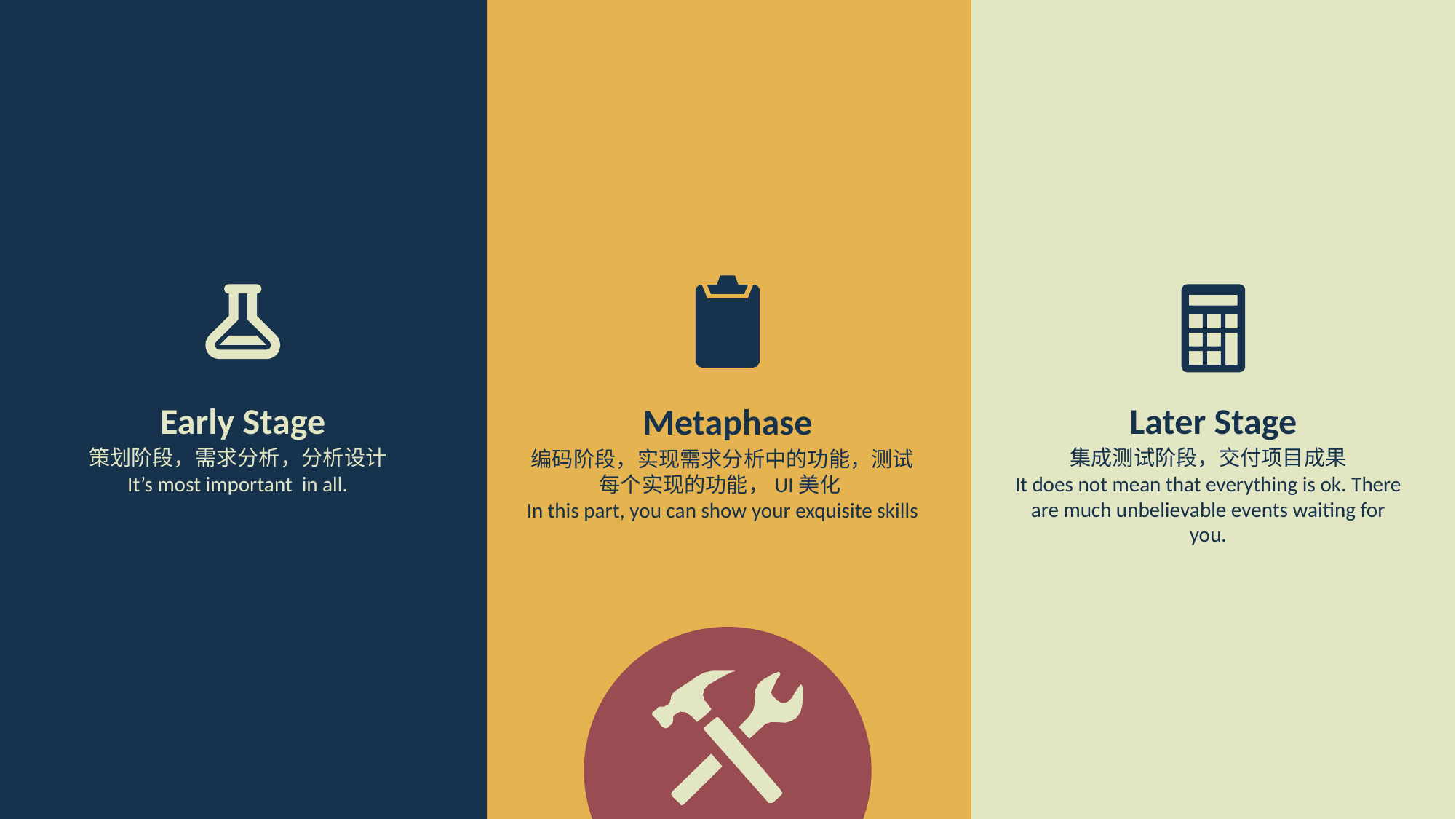

Early Stage
策划阶段，需求分析，分析设计
It’s most important  in all.

Metaphase
编码阶段，实现需求分析中的功能，测试每个实现的功能，UI美化
In this part, you can show your exquisite skills

Later Stage
集成测试阶段，交付项目成果
It does not mean that everything is ok. There are much unbelievable events waiting for you.